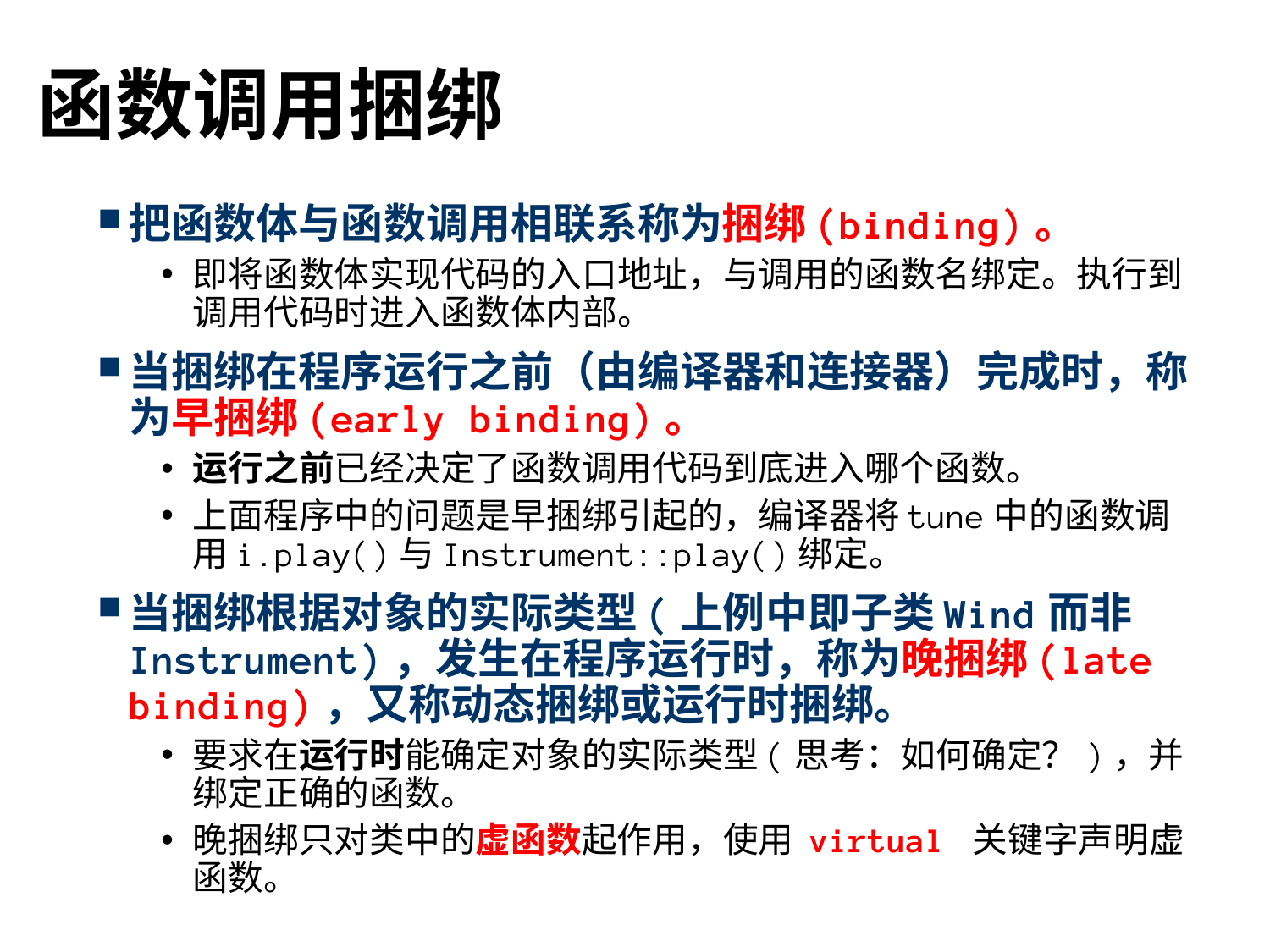

# 函数调用捆绑
把函数体与函数调用相联系称为捆绑(binding)。
即将函数体实现代码的入口地址，与调用的函数名绑定。执行到调用代码时进入函数体内部。
当捆绑在程序运行之前（由编译器和连接器）完成时，称为早捆绑(early binding)。
运行之前已经决定了函数调用代码到底进入哪个函数。
上面程序中的问题是早捆绑引起的，编译器将tune中的函数调用i.play()与Instrument::play()绑定。
当捆绑根据对象的实际类型(上例中即子类Wind而非Instrument)，发生在程序运行时，称为晚捆绑(late binding)，又称动态捆绑或运行时捆绑。
要求在运行时能确定对象的实际类型(思考：如何确定？)，并绑定正确的函数。
晚捆绑只对类中的虚函数起作用，使用 virtual 关键字声明虚函数。